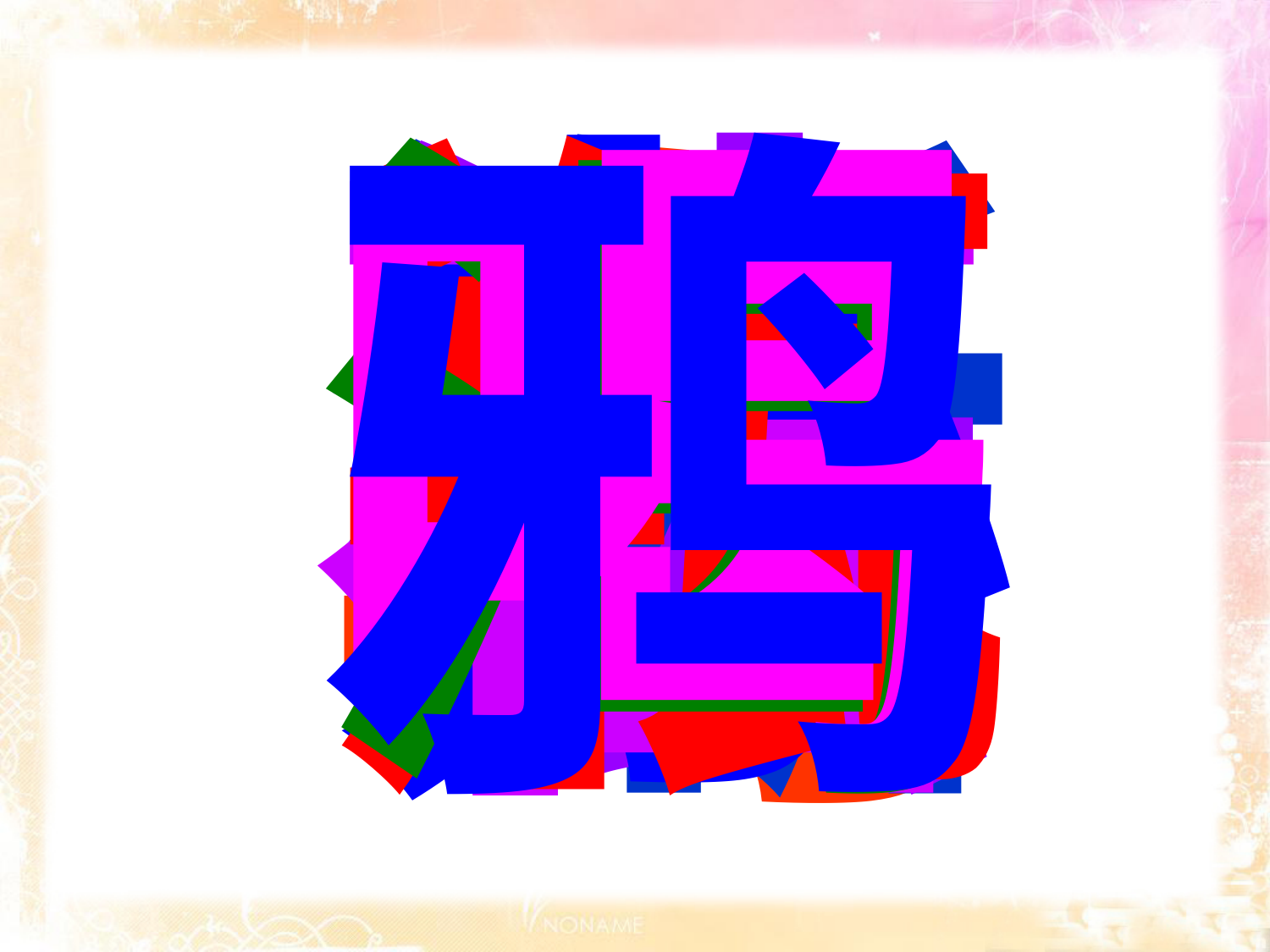

喝
法
石
渴
鸦
渐
办
瓶
乌